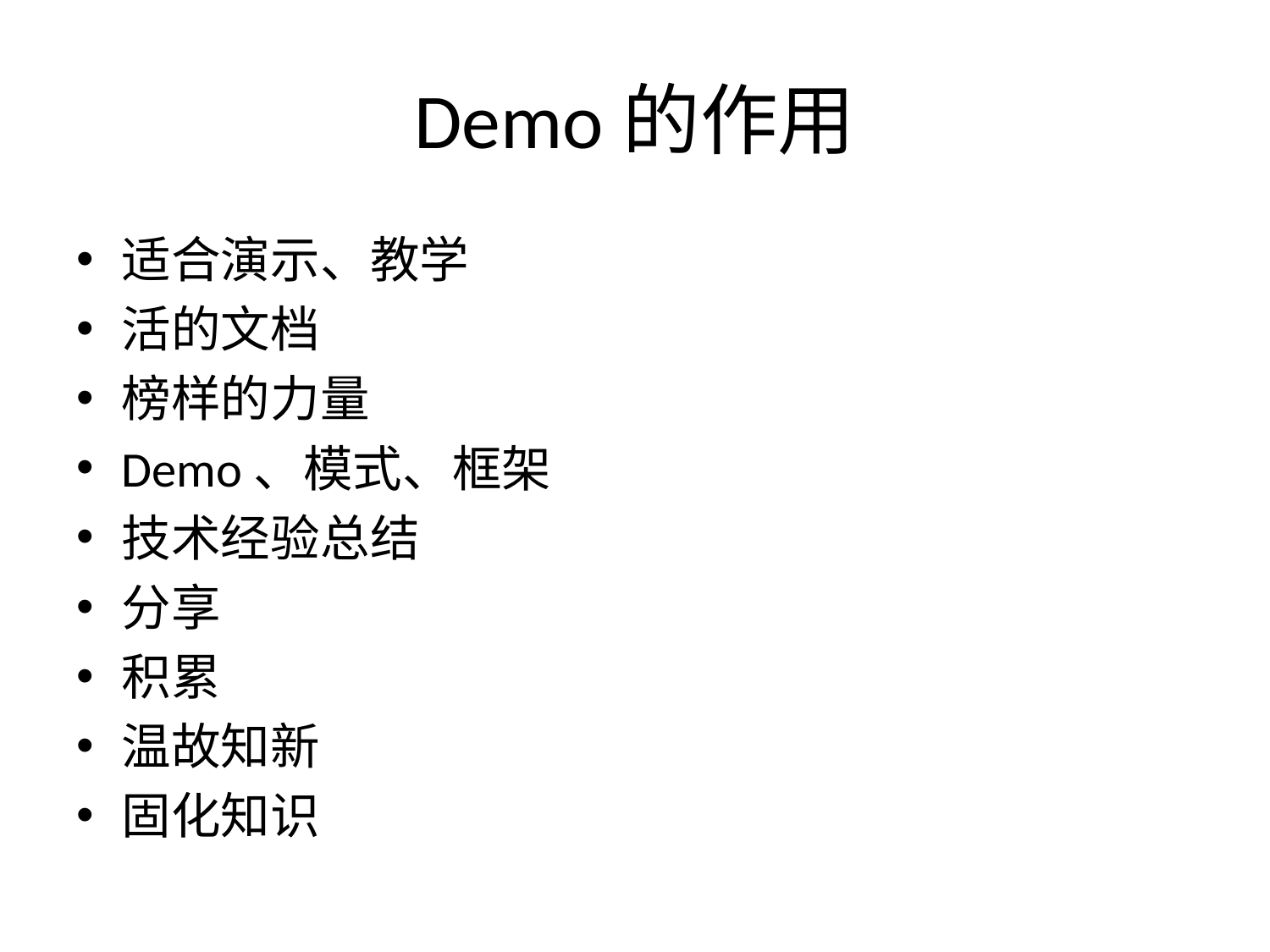

# Demo的作用
适合演示、教学
活的文档
榜样的力量
Demo、模式、框架
技术经验总结
分享
积累
温故知新
固化知识